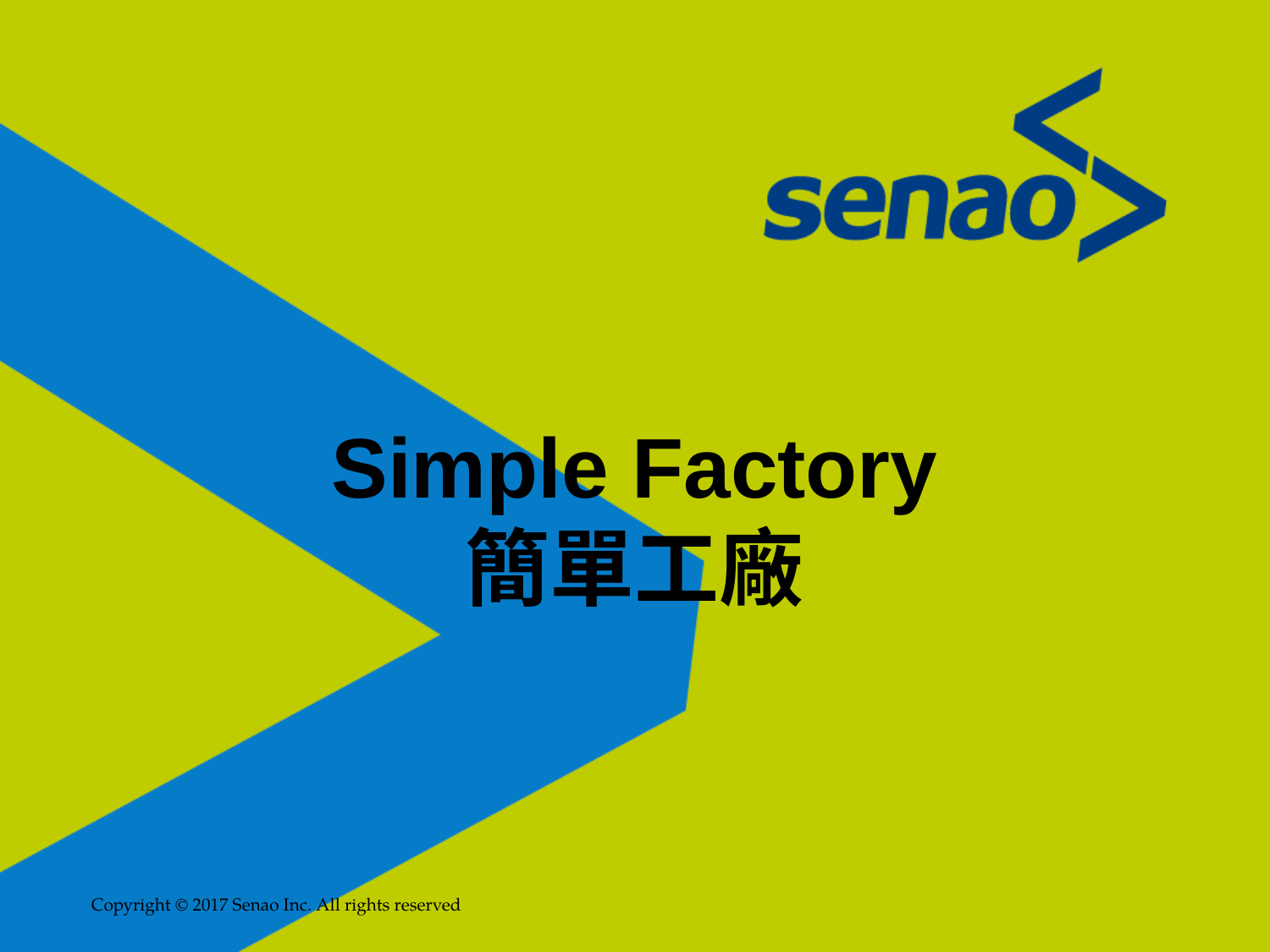

# Simple Factory 簡單工廠
Copyright © 2017 Senao Inc. All rights reserved